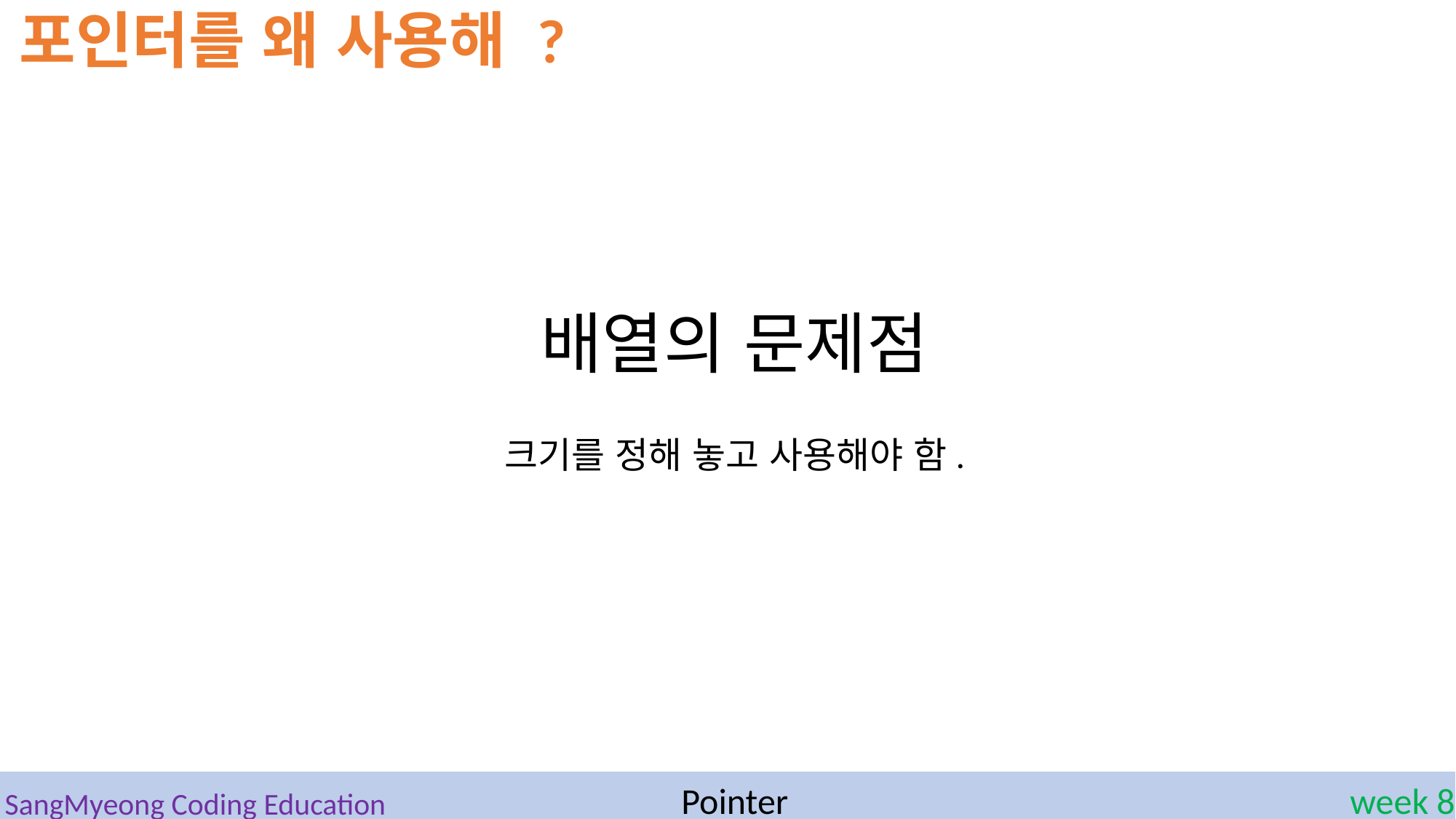

포인터를 왜 사용해 ?
배열의 문제점
크기를 정해 놓고 사용해야 함.

Pointer
# SangMyeong Coding Education
week 8